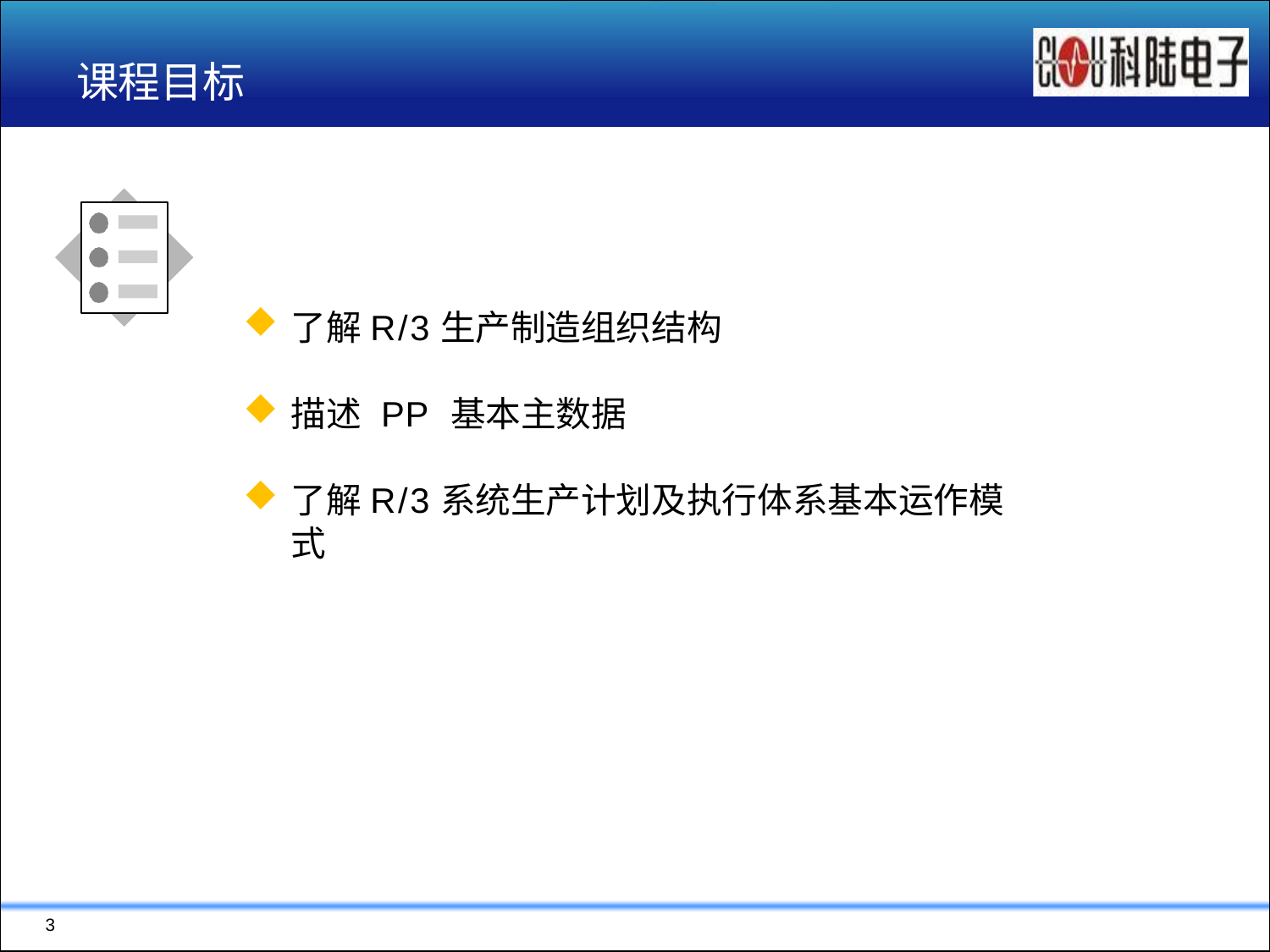

# 课程目标

了解R/3生产制造组织结构

描述 PP 基本主数据

了解R/3系统生产计划及执行体系基本运作模式

3